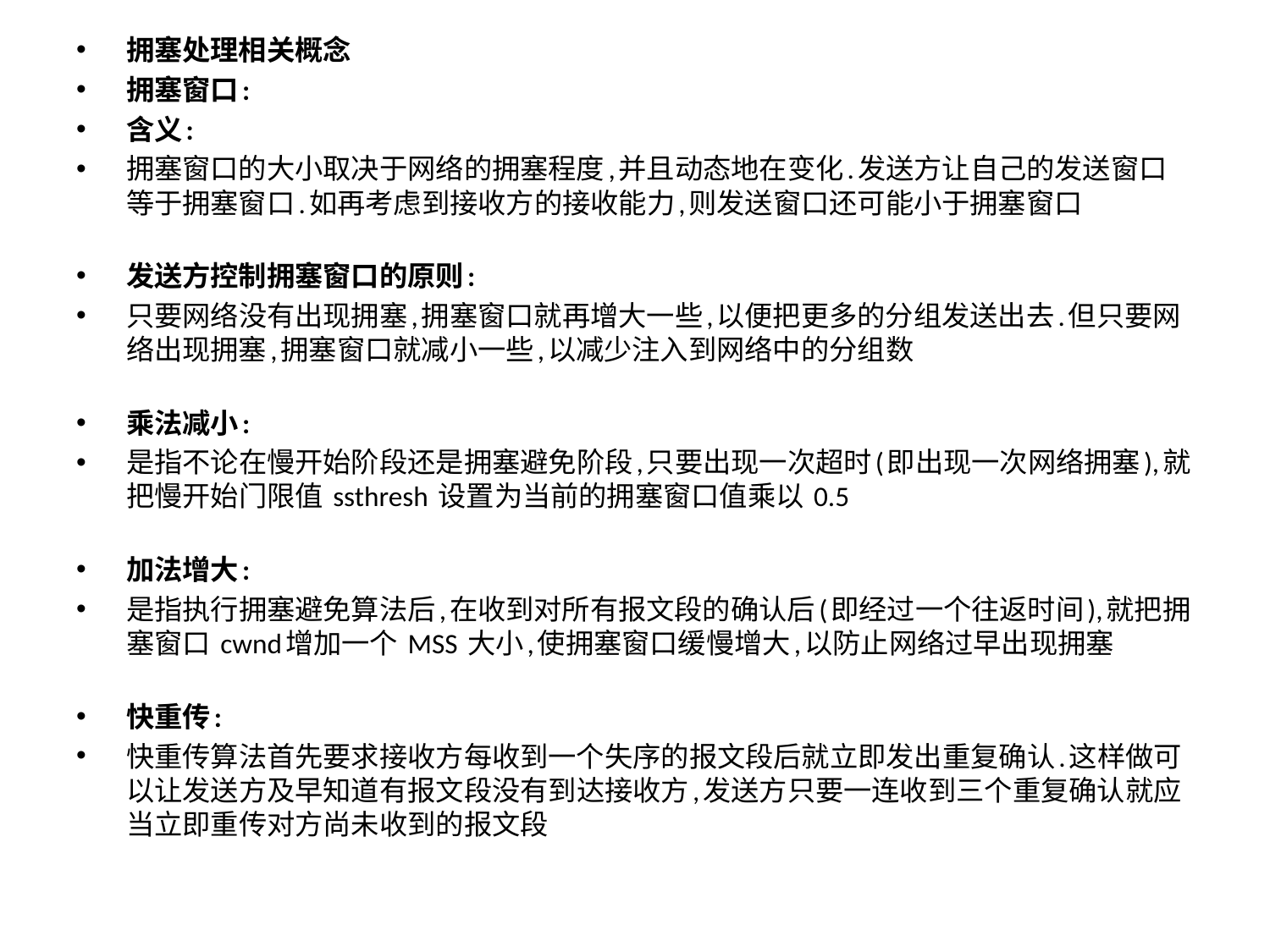

拥塞处理相关概念
拥塞窗口:
含义:
拥塞窗口的大小取决于网络的拥塞程度,并且动态地在变化.发送方让自己的发送窗口等于拥塞窗口.如再考虑到接收方的接收能力,则发送窗口还可能小于拥塞窗口
发送方控制拥塞窗口的原则:
只要网络没有出现拥塞,拥塞窗口就再增大一些,以便把更多的分组发送出去.但只要网络出现拥塞,拥塞窗口就减小一些,以减少注入到网络中的分组数
乘法减小:
是指不论在慢开始阶段还是拥塞避免阶段,只要出现一次超时(即出现一次网络拥塞),就把慢开始门限值 ssthresh 设置为当前的拥塞窗口值乘以 0.5
加法增大:
是指执行拥塞避免算法后,在收到对所有报文段的确认后(即经过一个往返时间),就把拥塞窗口 cwnd增加一个 MSS 大小,使拥塞窗口缓慢增大,以防止网络过早出现拥塞
快重传:
快重传算法首先要求接收方每收到一个失序的报文段后就立即发出重复确认.这样做可以让发送方及早知道有报文段没有到达接收方,发送方只要一连收到三个重复确认就应当立即重传对方尚未收到的报文段